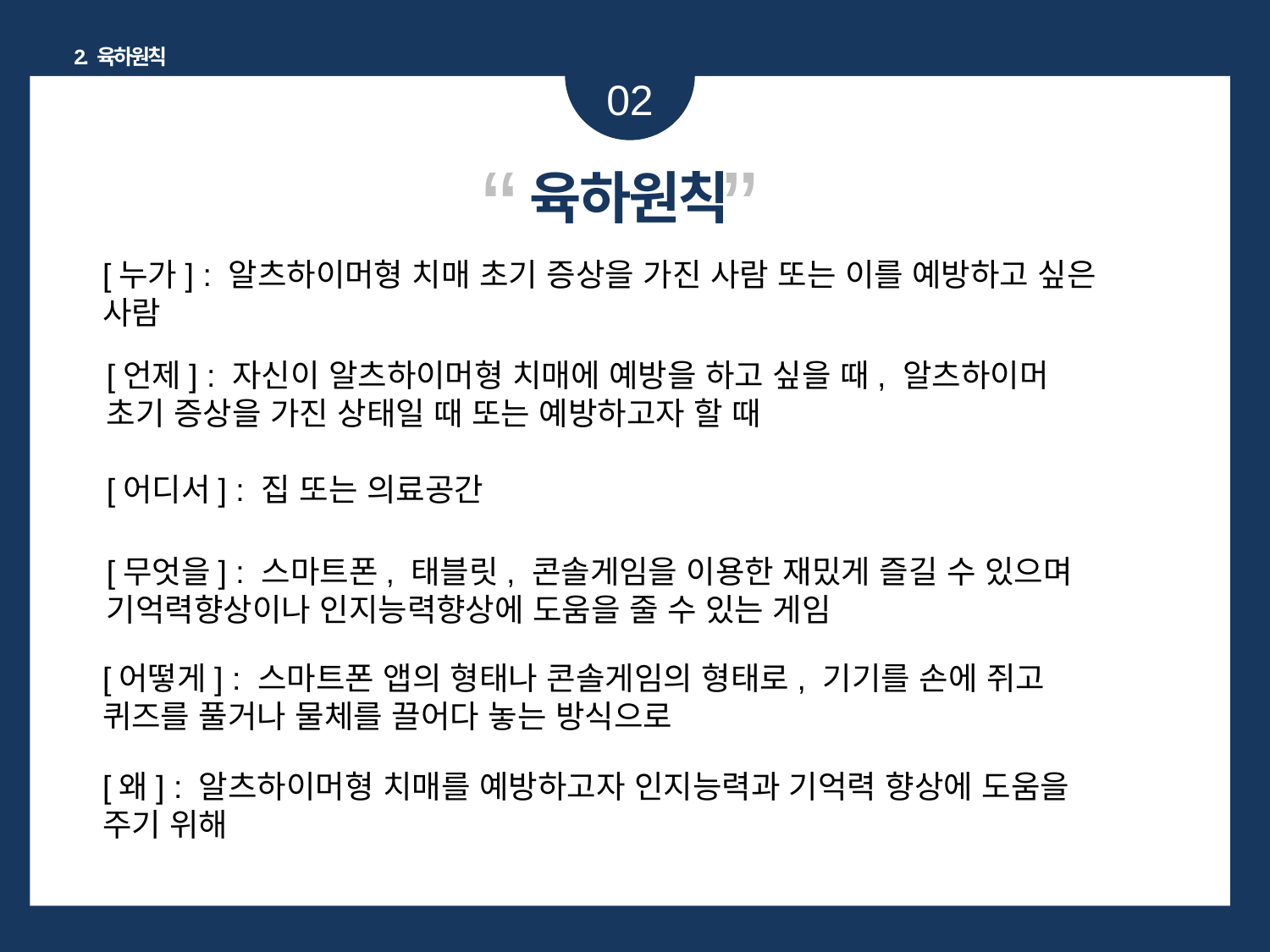

2. 육하원칙
02

“       ”
육하원칙
[누가] : 알츠하이머형 치매 초기 증상을 가진 사람 또는 이를 예방하고 싶은 사람
[언제] : 자신이 알츠하이머형 치매에 예방을 하고 싶을 때, 알츠하이머      초기 증상을 가진 상태일 때 또는 예방하고자 할 때
[어디서] : 집 또는 의료공간
[무엇을] : 스마트폰, 태블릿, 콘솔게임을 이용한 재밌게 즐길 수 있으며 기억력향상이나 인지능력향상에 도움을 줄 수 있는 게임
[어떻게] : 스마트폰 앱의 형태나 콘솔게임의 형태로, 기기를 손에 쥐고 퀴즈를 풀거나 물체를 끌어다 놓는 방식으로
[왜] : 알츠하이머형 치매를 예방하고자 인지능력과 기억력 향상에 도움을 주기 위해